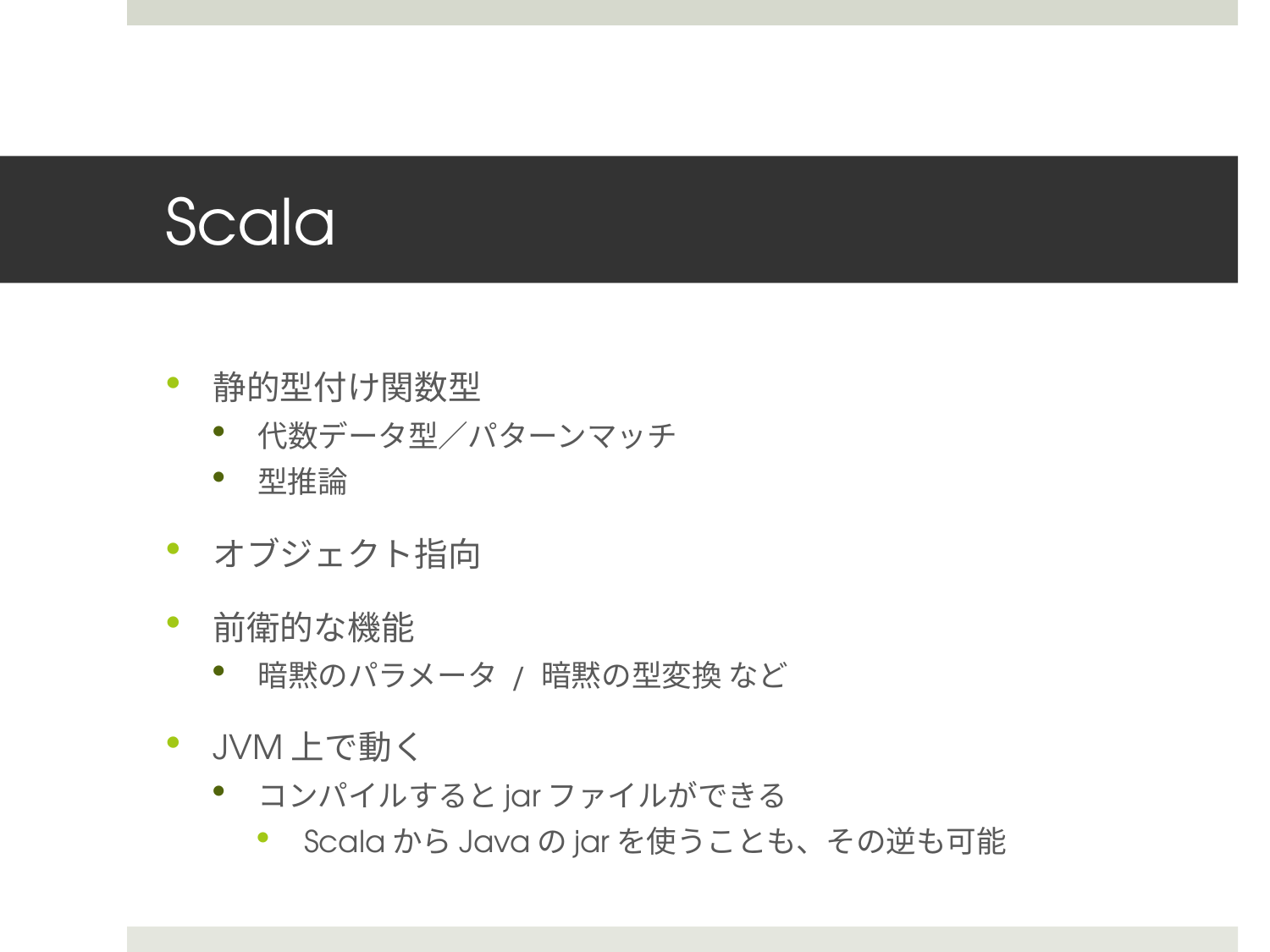

# Scala
静的型付け関数型
代数データ型／パターンマッチ
型推論
オブジェクト指向
前衛的な機能
暗黙のパラメータ / 暗黙の型変換 など
JVM上で動く
コンパイルするとjarファイルができる
ScalaからJavaのjarを使うことも、その逆も可能